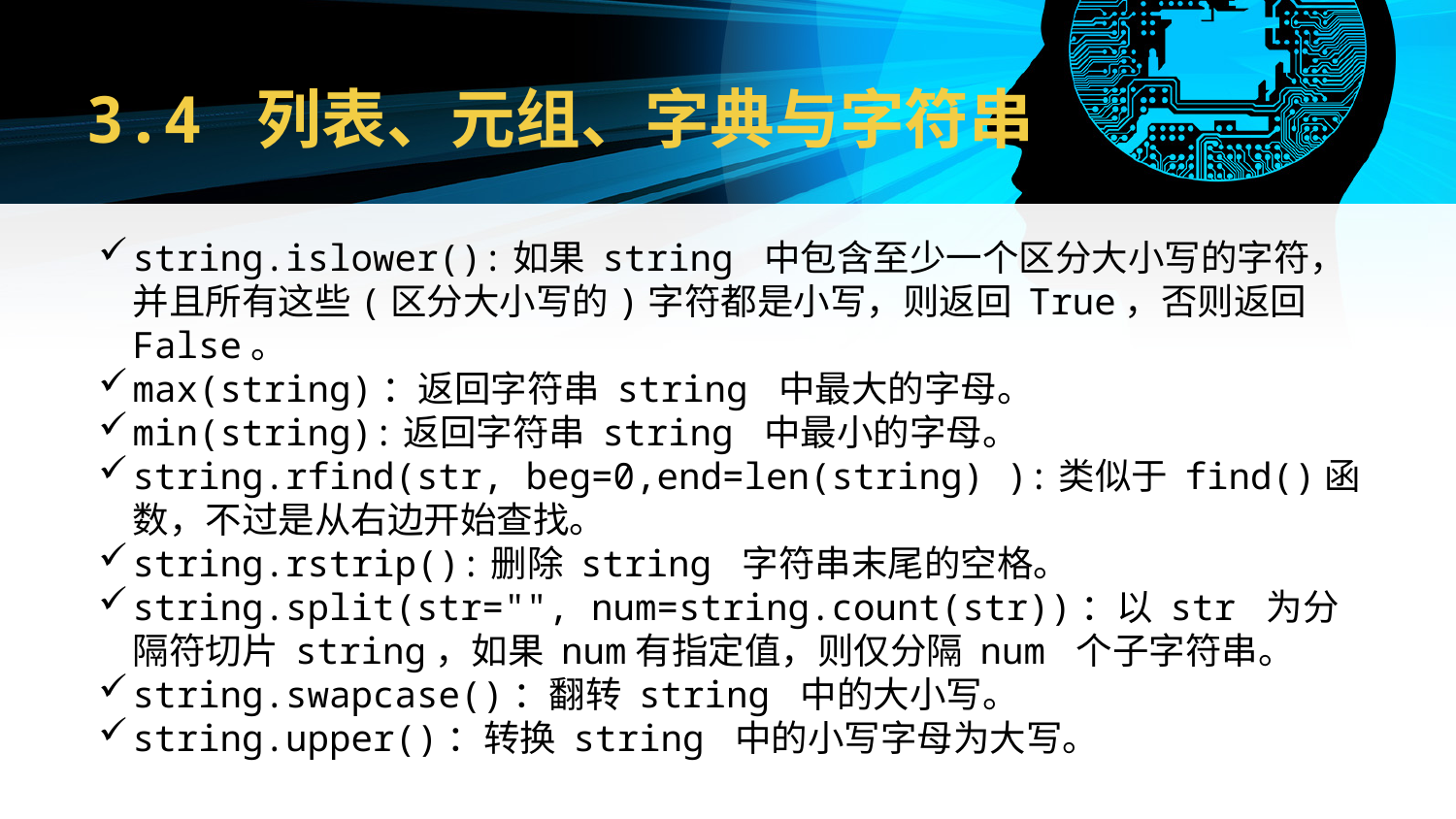

# 3.4 列表、元组、字典与字符串
string.islower():如果 string 中包含至少一个区分大小写的字符，并且所有这些(区分大小写的)字符都是小写，则返回 True，否则返回 False。
max(string)：返回字符串 string 中最大的字母。
min(string):返回字符串 string 中最小的字母。
string.rfind(str, beg=0,end=len(string) ):类似于 find()函数，不过是从右边开始查找。
string.rstrip():删除 string 字符串末尾的空格。
string.split(str="", num=string.count(str))：以 str 为分隔符切片 string，如果 num有指定值，则仅分隔 num 个子字符串。
string.swapcase()：翻转 string 中的大小写。
string.upper()：转换 string 中的小写字母为大写。